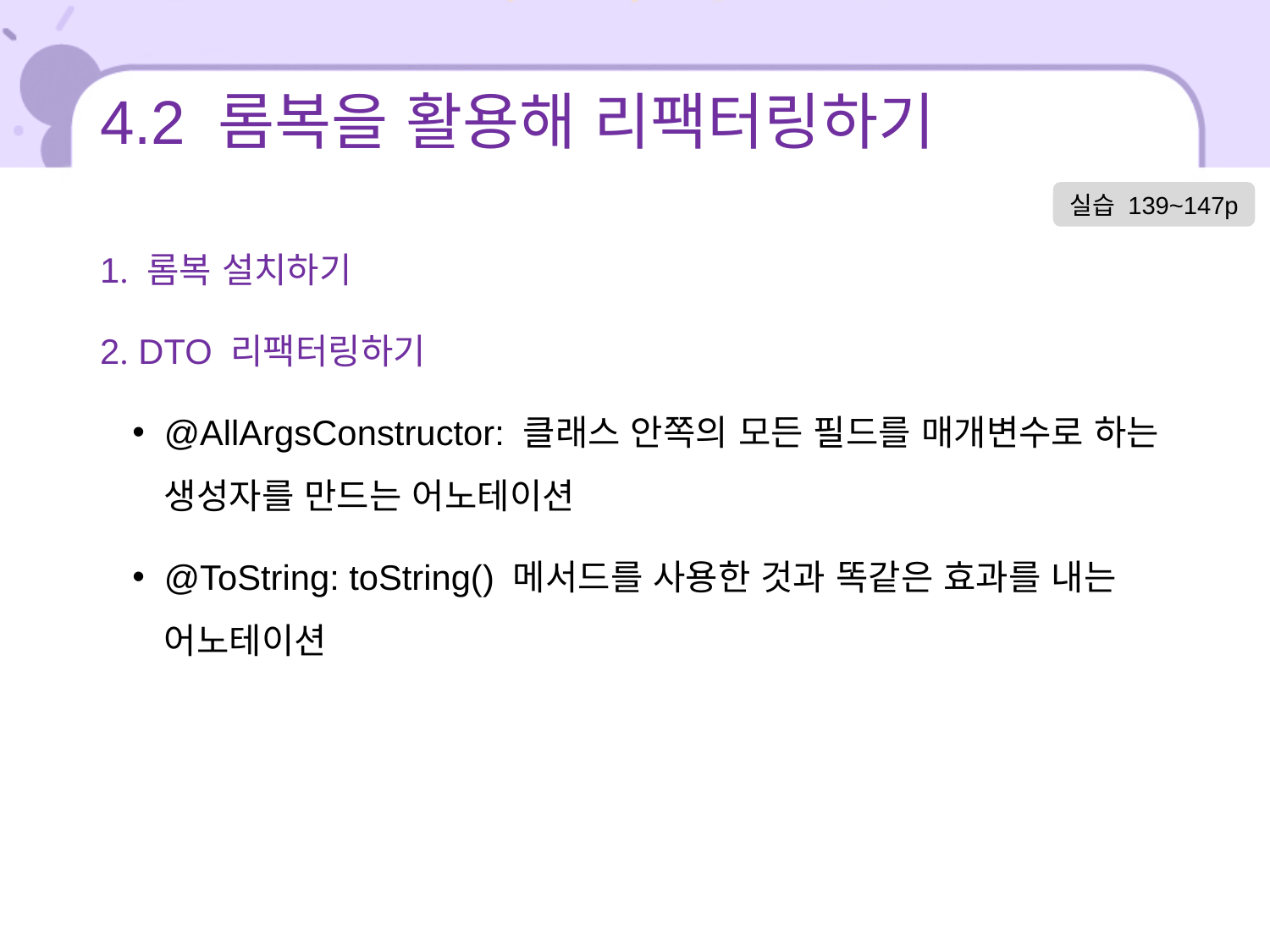

# 4.2 롬복을 활용해 리팩터링하기
실습 139~147p
1. 롬복 설치하기
2. DTO 리팩터링하기
@AllArgsConstructor: 클래스 안쪽의 모든 필드를 매개변수로 하는 생성자를 만드는 어노테이션
@ToString: toString() 메서드를 사용한 것과 똑같은 효과를 내는 어노테이션